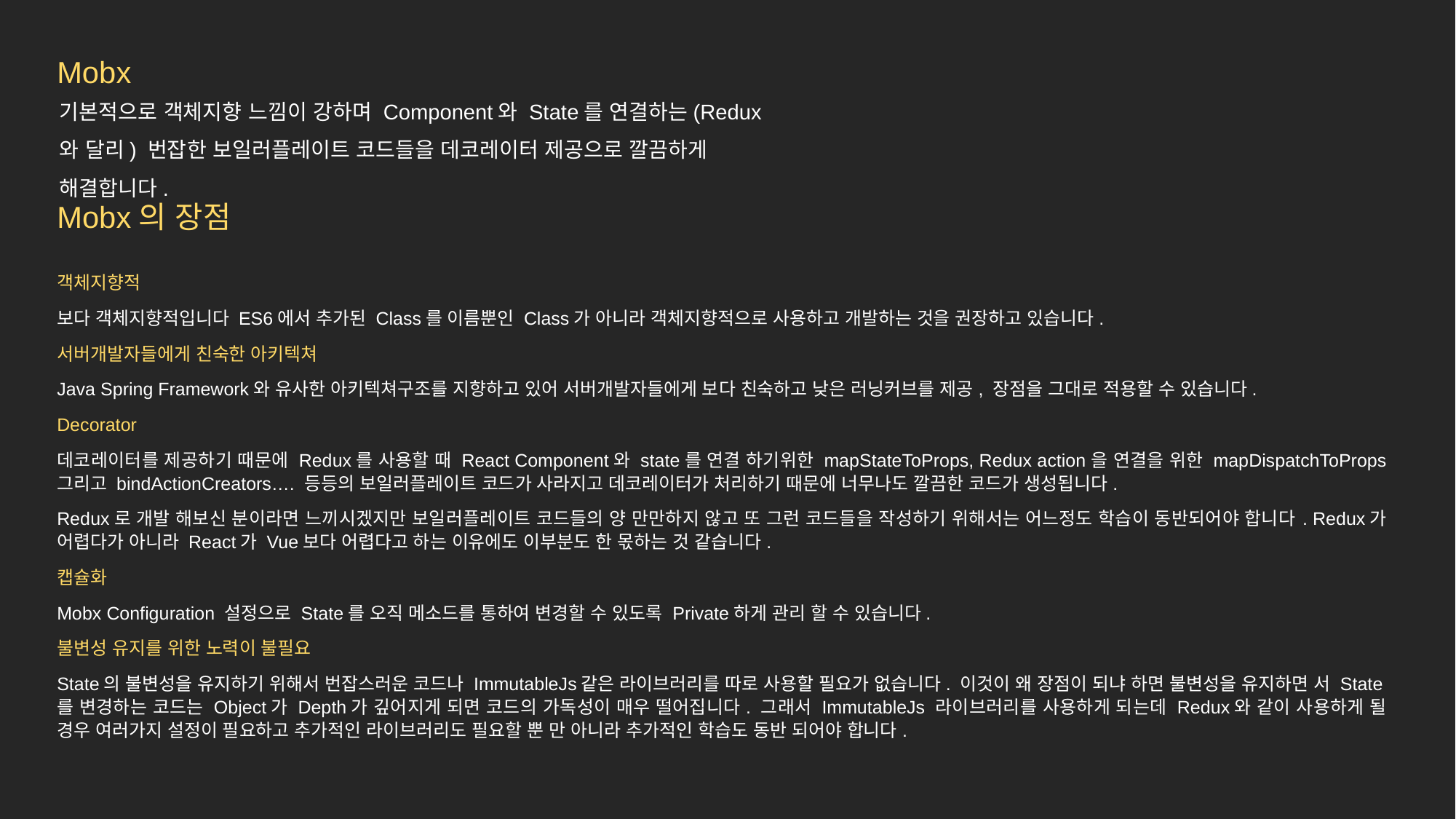

Mobx
기본적으로 객체지향 느낌이 강하며 Component와 State를 연결하는(Redux와 달리) 번잡한 보일러플레이트 코드들을 데코레이터 제공으로 깔끔하게 해결합니다.
Mobx의 장점
객체지향적
보다 객체지향적입니다 ES6에서 추가된 Class를 이름뿐인 Class가 아니라 객체지향적으로 사용하고 개발하는 것을 권장하고 있습니다.
서버개발자들에게 친숙한 아키텍쳐
Java Spring Framework와 유사한 아키텍쳐구조를 지향하고 있어 서버개발자들에게 보다 친숙하고 낮은 러닝커브를 제공, 장점을 그대로 적용할 수 있습니다.
Decorator
데코레이터를 제공하기 때문에 Redux를 사용할 때 React Component와 state를 연결 하기위한 mapStateToProps, Redux action을 연결을 위한 mapDispatchToProps 그리고 bindActionCreators…. 등등의 보일러플레이트 코드가 사라지고 데코레이터가 처리하기 때문에 너무나도 깔끔한 코드가 생성됩니다.
Redux로 개발 해보신 분이라면 느끼시겠지만 보일러플레이트 코드들의 양 만만하지 않고 또 그런 코드들을 작성하기 위해서는 어느정도 학습이 동반되어야 합니다. Redux가 어렵다가 아니라 React가 Vue보다 어렵다고 하는 이유에도 이부분도 한 몫하는 것 같습니다.
캡슐화
Mobx Configuration 설정으로 State를 오직 메소드를 통하여 변경할 수 있도록 Private하게 관리 할 수 있습니다.
불변성 유지를 위한 노력이 불필요
State의 불변성을 유지하기 위해서 번잡스러운 코드나 ImmutableJs같은 라이브러리를 따로 사용할 필요가 없습니다. 이것이 왜 장점이 되냐 하면 불변성을 유지하면 서 State를 변경하는 코드는 Object가 Depth가 깊어지게 되면 코드의 가독성이 매우 떨어집니다. 그래서 ImmutableJs 라이브러리를 사용하게 되는데 Redux와 같이 사용하게 될 경우 여러가지 설정이 필요하고 추가적인 라이브러리도 필요할 뿐 만 아니라 추가적인 학습도 동반 되어야 합니다.